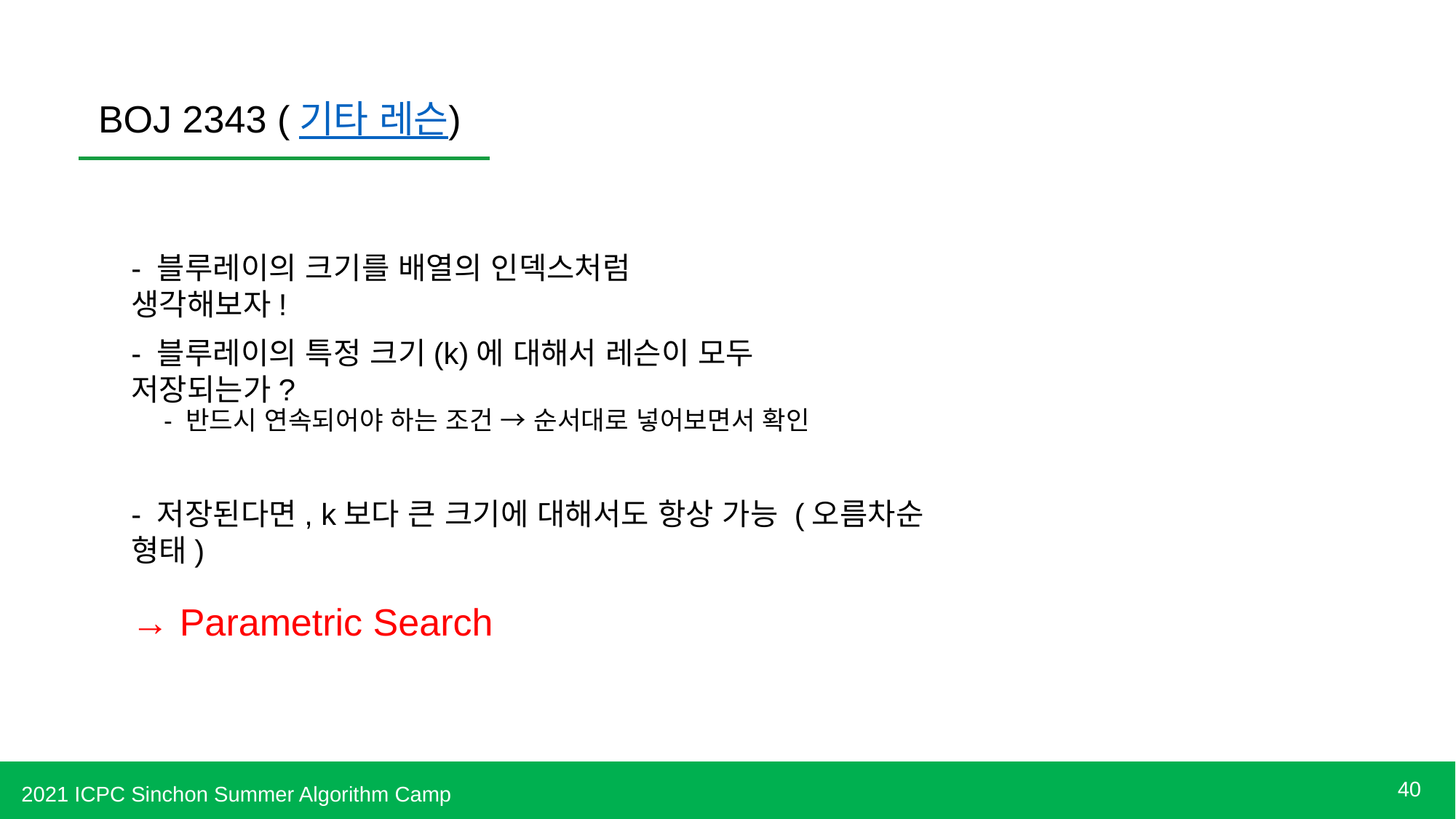

BOJ 2343 (기타 레슨)
- 블루레이의 크기를 배열의 인덱스처럼 생각해보자!
- 블루레이의 특정 크기(k)에 대해서 레슨이 모두 저장되는가?
- 반드시 연속되어야 하는 조건 → 순서대로 넣어보면서 확인
- 저장된다면, k보다 큰 크기에 대해서도 항상 가능 (오름차순 형태)
→ Parametric Search

40
2021 ICPC Sinchon Summer Algorithm Camp